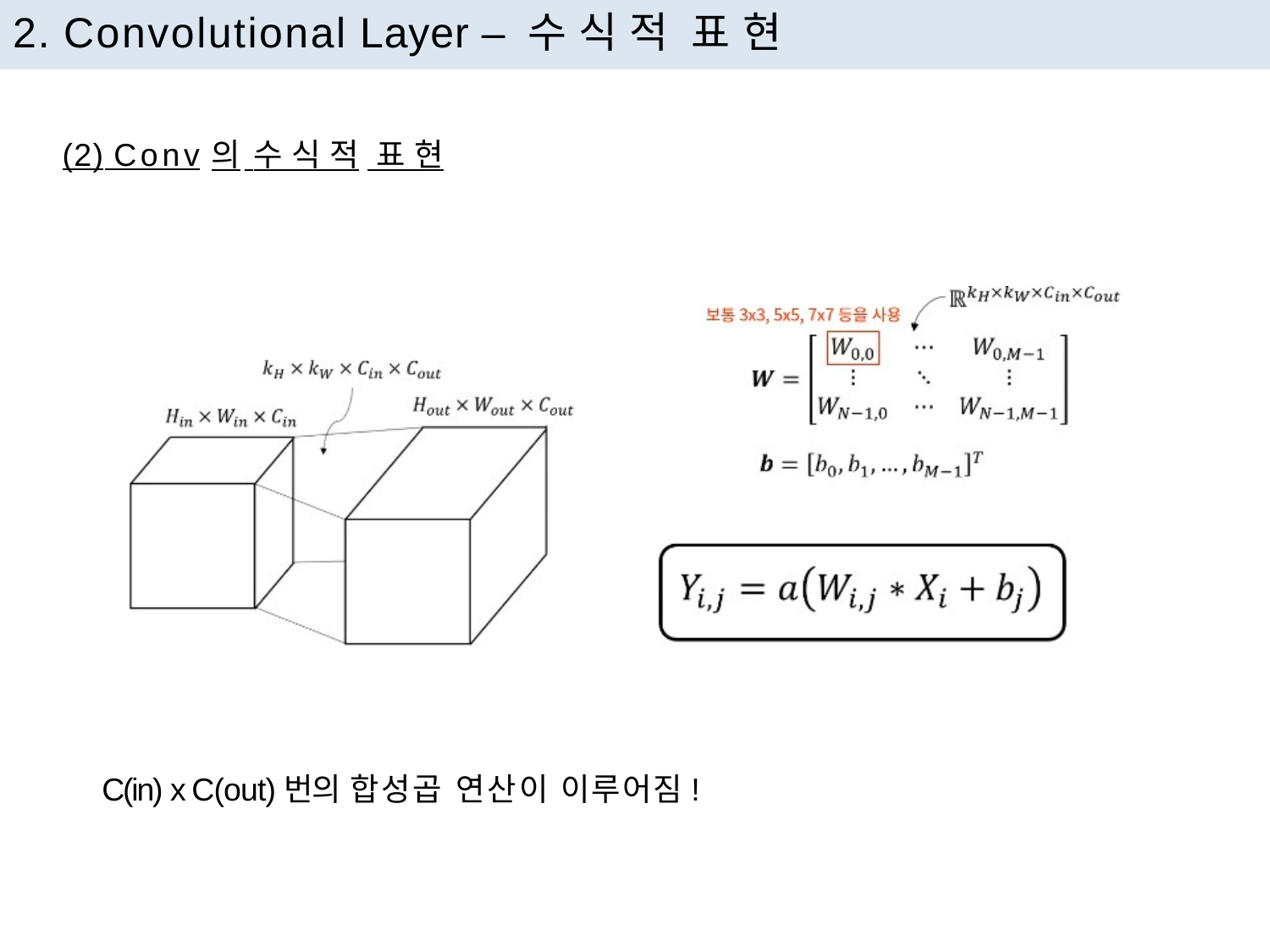

# 2. Convolutional Layer – 수식적 표현
(2) Conv의 수식적 표현

C(in) x C(out)번의 합성곱 연산이 이루어짐!